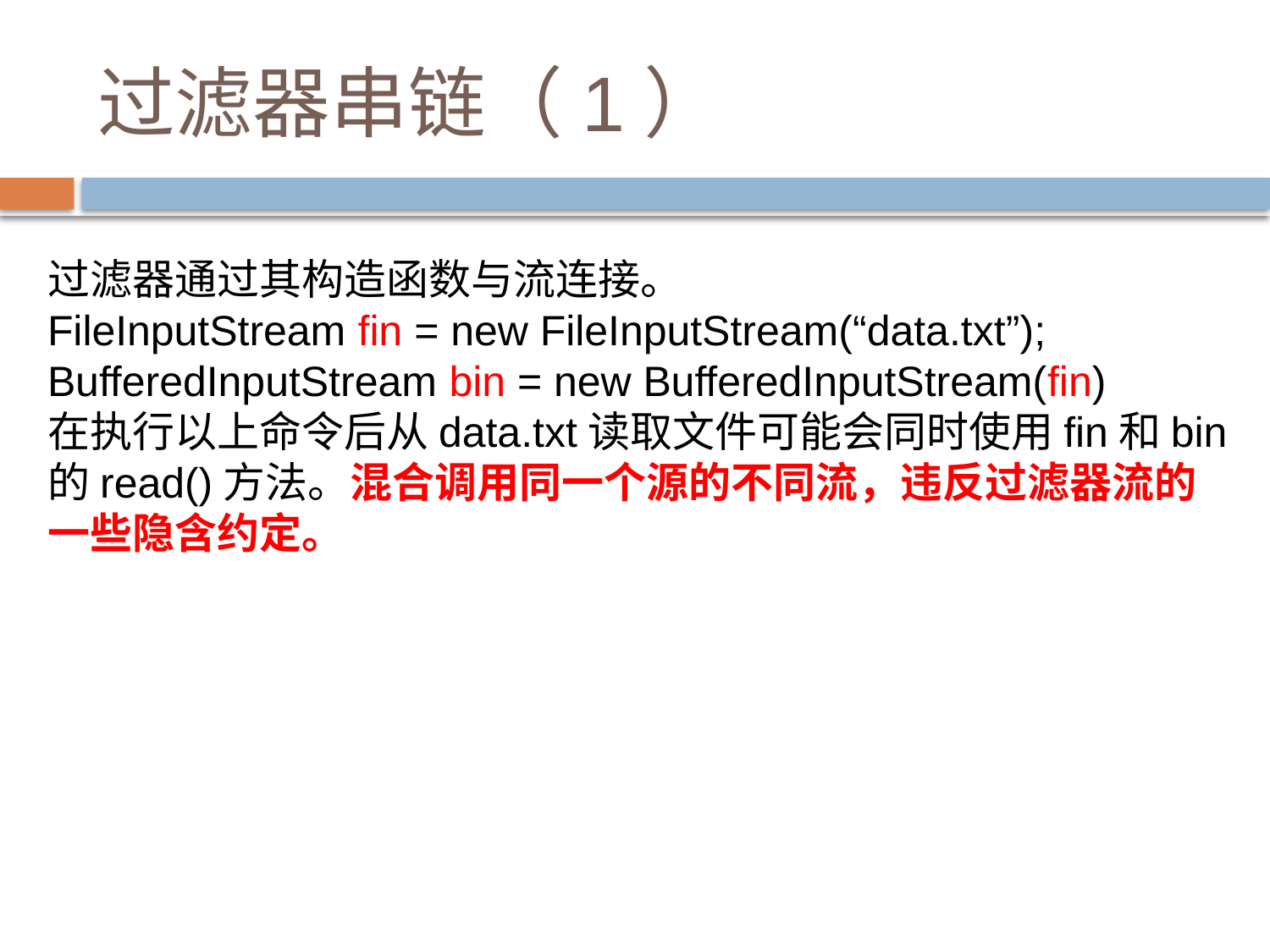

# 过滤器串链（1）
过滤器通过其构造函数与流连接。
FileInputStream fin = new FileInputStream(“data.txt”);
BufferedInputStream bin = new BufferedInputStream(fin)
在执行以上命令后从data.txt读取文件可能会同时使用fin和bin的read()方法。混合调用同一个源的不同流，违反过滤器流的一些隐含约定。